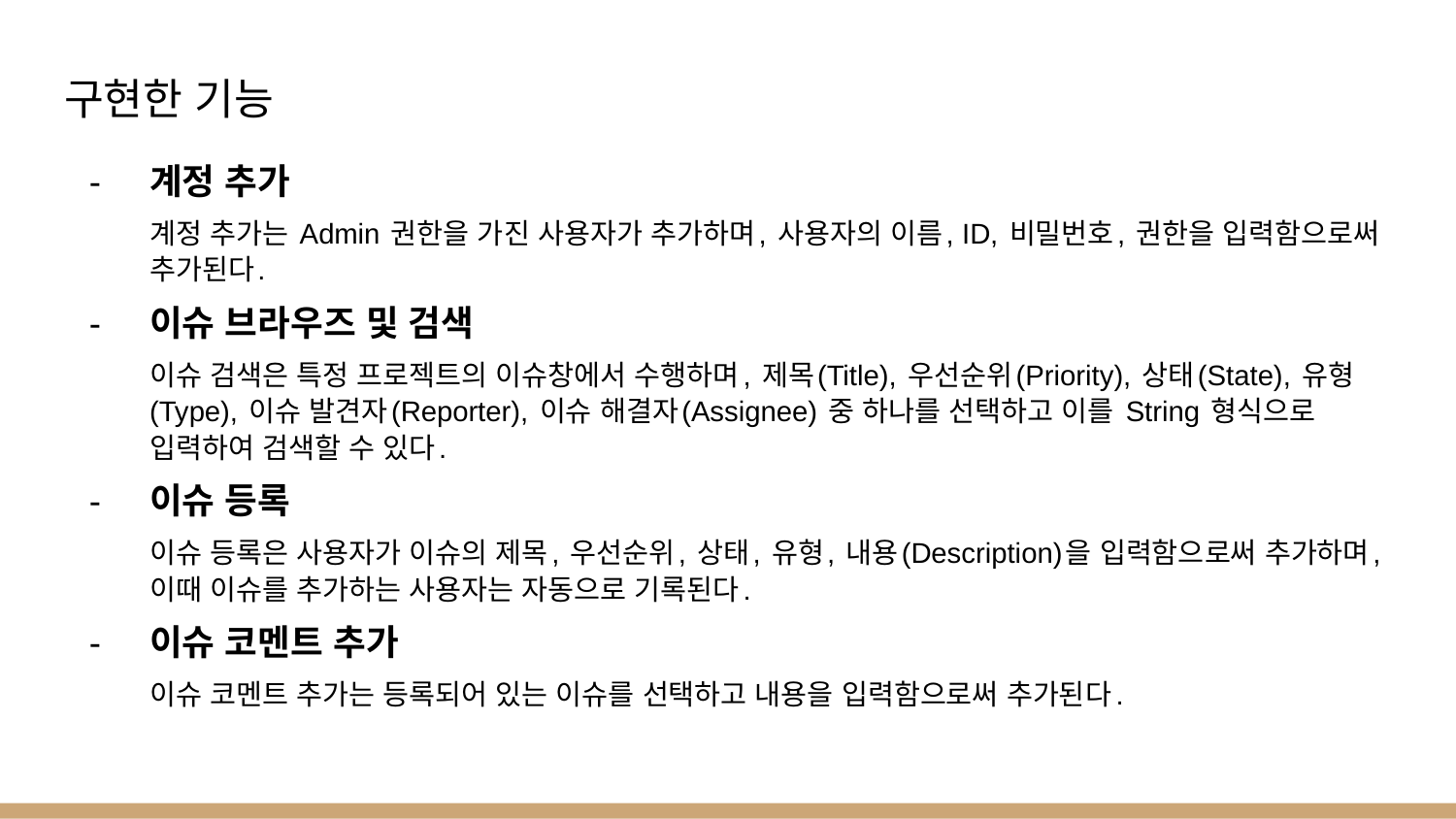

# 구현한 기능
계정 추가
계정 추가는 Admin 권한을 가진 사용자가 추가하며, 사용자의 이름, ID, 비밀번호, 권한을 입력함으로써 추가된다.
이슈 브라우즈 및 검색
이슈 검색은 특정 프로젝트의 이슈창에서 수행하며, 제목(Title), 우선순위(Priority), 상태(State), 유형(Type), 이슈 발견자(Reporter), 이슈 해결자(Assignee) 중 하나를 선택하고 이를 String 형식으로 입력하여 검색할 수 있다.
이슈 등록
이슈 등록은 사용자가 이슈의 제목, 우선순위, 상태, 유형, 내용(Description)을 입력함으로써 추가하며, 이때 이슈를 추가하는 사용자는 자동으로 기록된다.
이슈 코멘트 추가
이슈 코멘트 추가는 등록되어 있는 이슈를 선택하고 내용을 입력함으로써 추가된다.